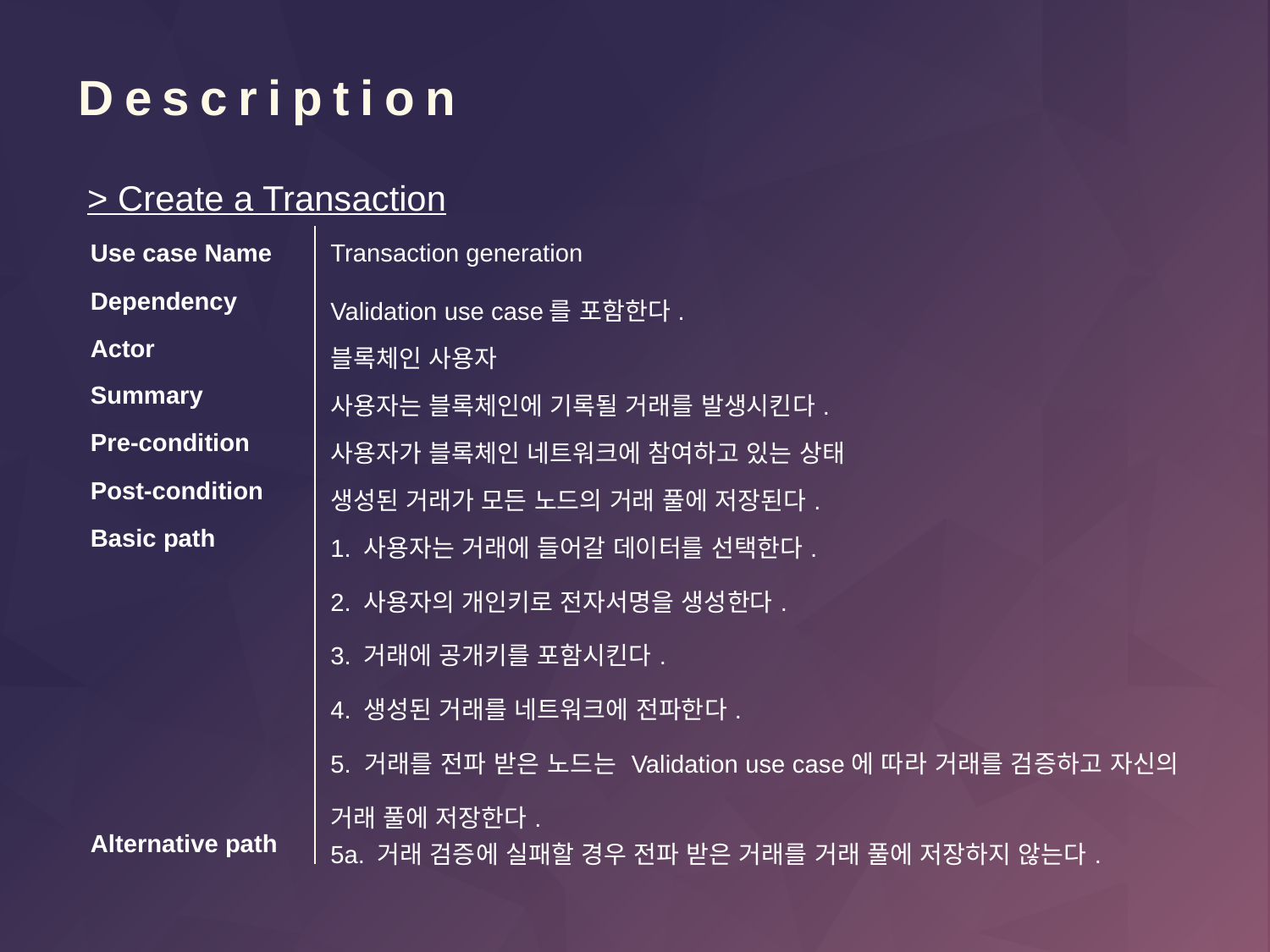

# Description
> Create a Transaction
| Use case Name | Transaction generation |
| --- | --- |
| Dependency | Validation use case를 포함한다. |
| Actor | 블록체인 사용자 |
| Summary | 사용자는 블록체인에 기록될 거래를 발생시킨다. |
| Pre-condition | 사용자가 블록체인 네트워크에 참여하고 있는 상태 |
| Post-condition | 생성된 거래가 모든 노드의 거래 풀에 저장된다. |
| Basic path | 1. 사용자는 거래에 들어갈 데이터를 선택한다. 2. 사용자의 개인키로 전자서명을 생성한다. 3. 거래에 공개키를 포함시킨다. 4. 생성된 거래를 네트워크에 전파한다. 5. 거래를 전파 받은 노드는 Validation use case에 따라 거래를 검증하고 자신의 거래 풀에 저장한다. |
| Alternative path | 5a. 거래 검증에 실패할 경우 전파 받은 거래를 거래 풀에 저장하지 않는다. |